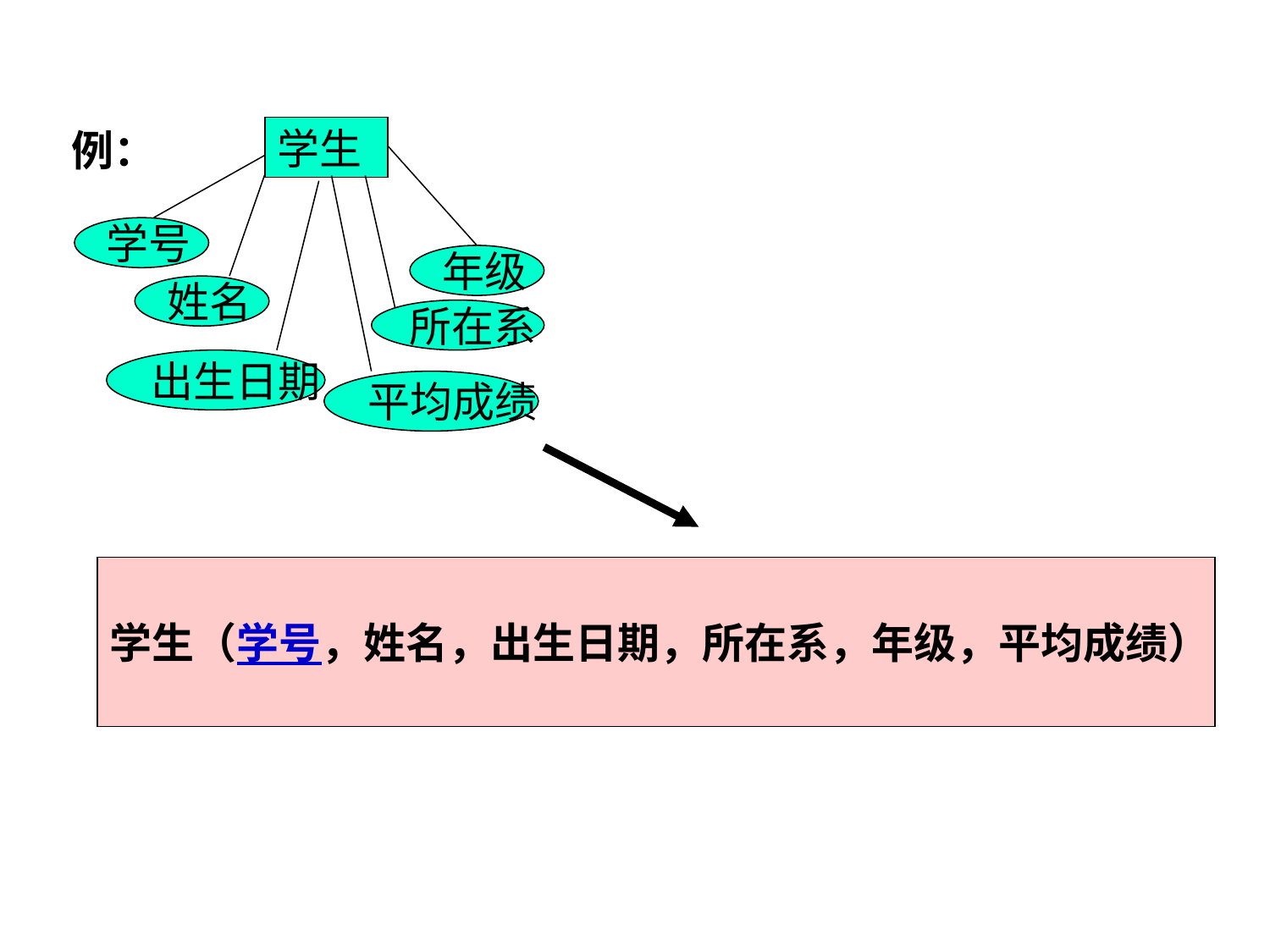

例：
学生

学号
年级
姓名
所在系
出生日期
平均成绩

学生（学号，姓名，出生日期，所在系，年级，平均成绩）